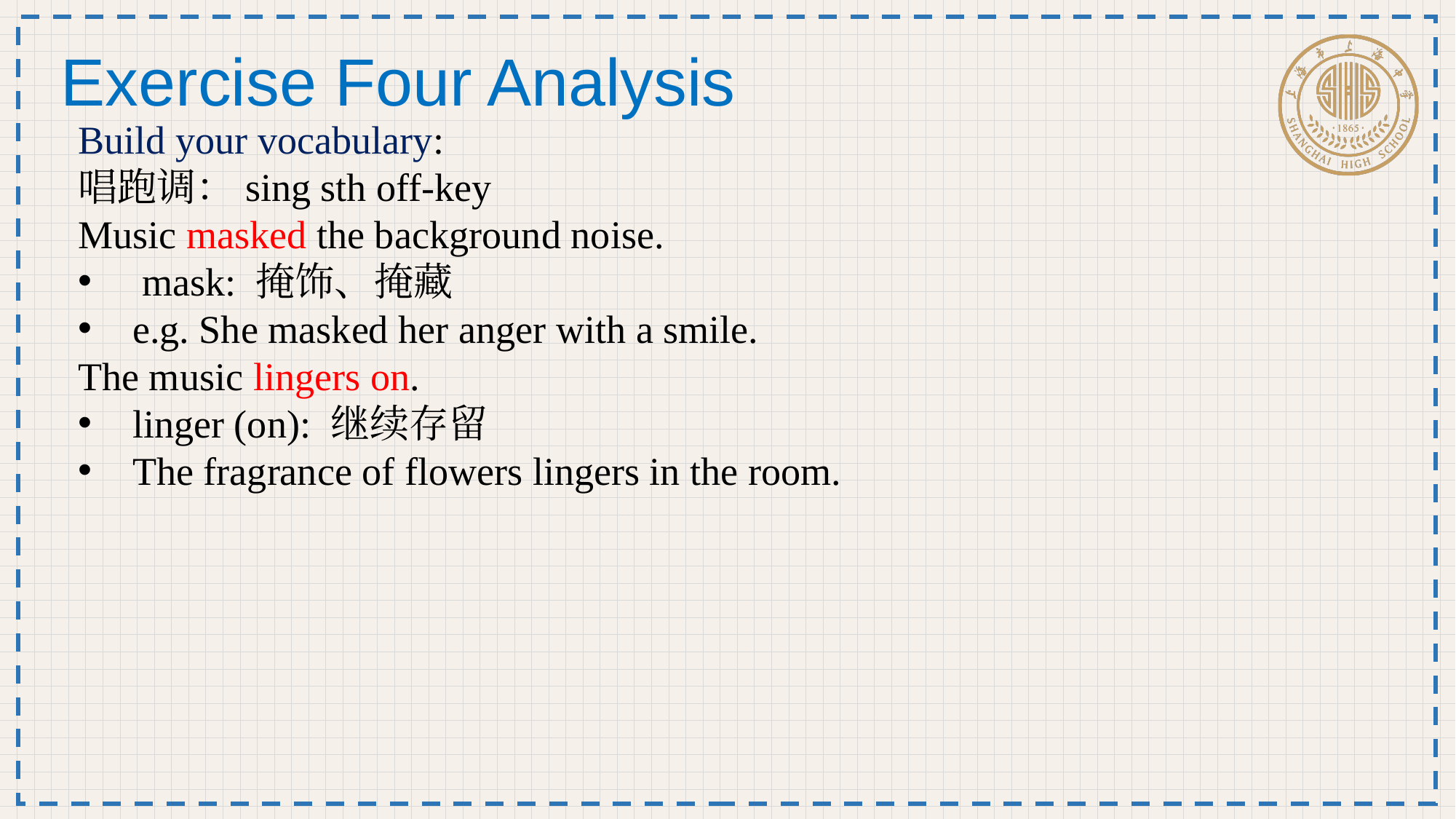

Exercise Four Analysis
Build your vocabulary:
唱跑调：sing sth off-key
Music masked the background noise.
 mask: 掩饰、掩藏
e.g. She masked her anger with a smile.
The music lingers on.
linger (on): 继续存留
The fragrance of flowers lingers in the room.